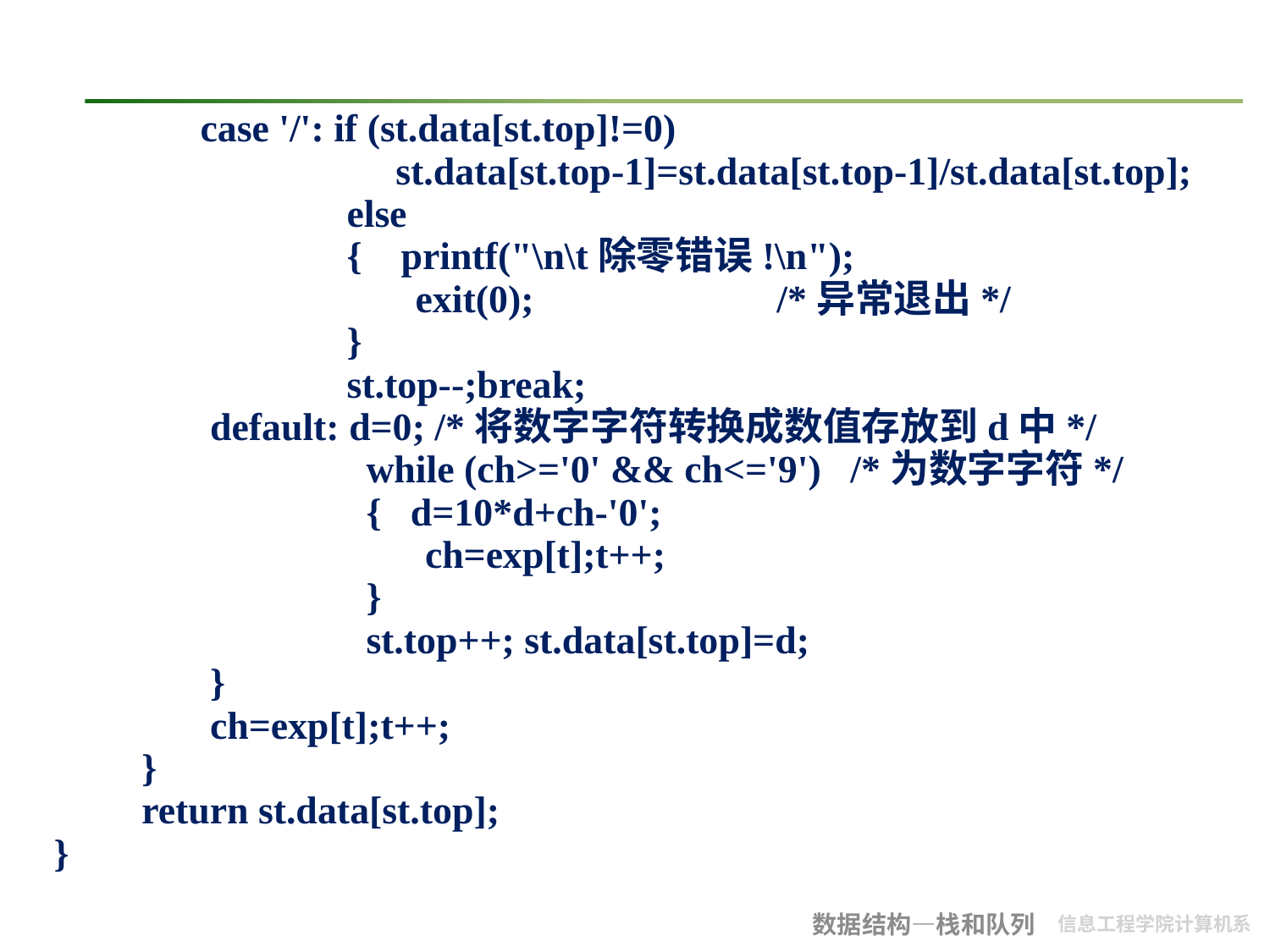

#
	      case '/': if (st.data[st.top]!=0)
			st.data[st.top-1]=st.data[st.top-1]/st.data[st.top];
		        else
		        {    printf("\n\t除零错误!\n");
			  exit(0);		/*异常退出*/
		        }
		        st.top--;break;
	       default: d=0; /*将数字字符转换成数值存放到d中*/
		          while (ch>='0' && ch<='9')   /*为数字字符*/
		          {   d=10*d+ch-'0';
			   ch=exp[t];t++;
		          }
		          st.top++; st.data[st.top]=d;
	       }
	       ch=exp[t];t++;
	}
	return st.data[st.top];
    }